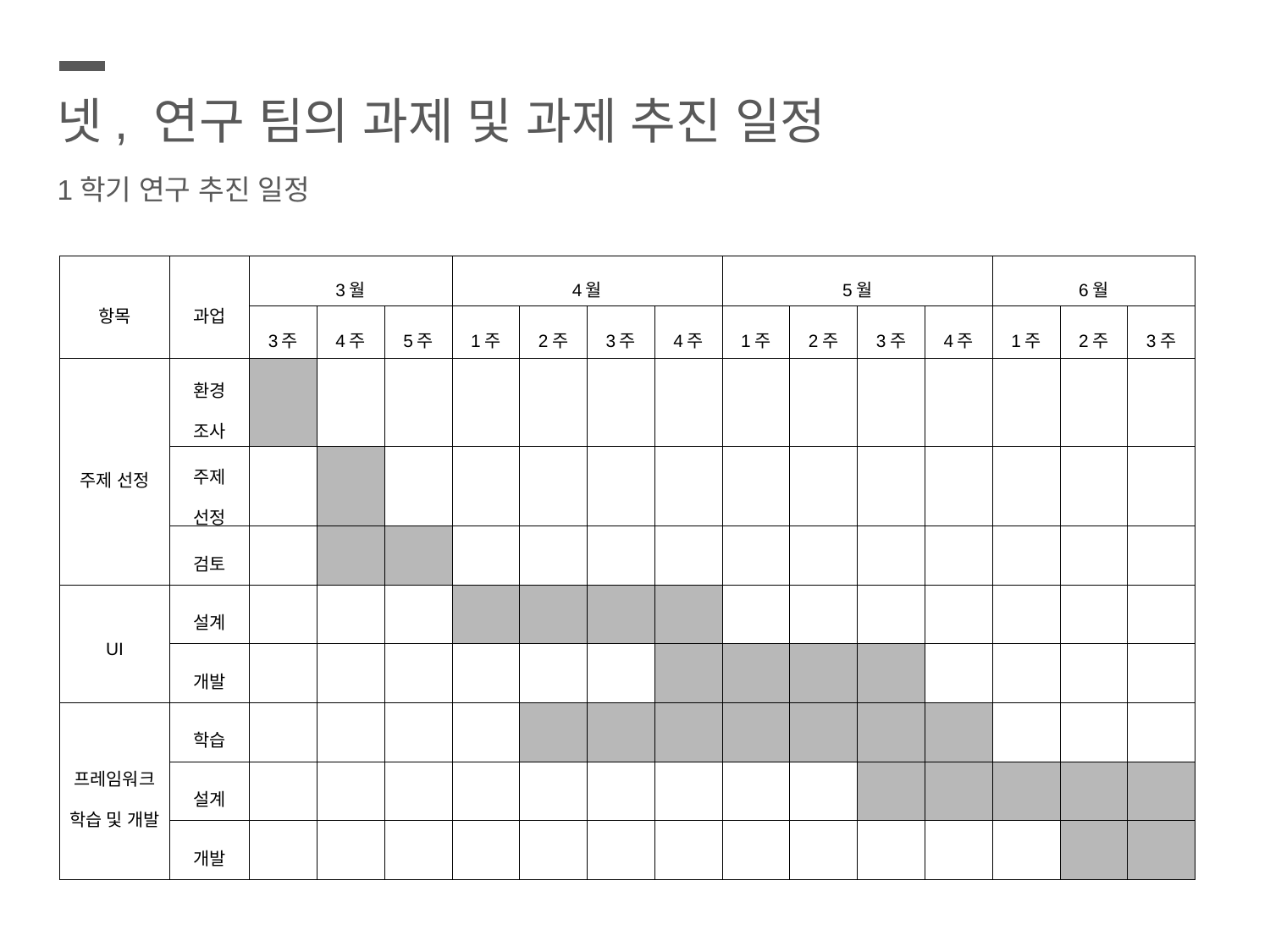

넷, 연구 팀의 과제 및 과제 추진 일정
1학기 연구 추진 일정
| 항목 | 과업 | 3월 |  |  | 4월 |  |  |  | 5월 |  |  |  | 6월 |  |  |
| --- | --- | --- | --- | --- | --- | --- | --- | --- | --- | --- | --- | --- | --- | --- | --- |
|  |  | 3주 | 4주 | 5주 | 1주 | 2주 | 3주 | 4주 | 1주 | 2주 | 3주 | 4주 | 1주 | 2주 | 3주 |
| 주제 선정 | 환경 조사 |  |  |  |  |  |  |  |  |  |  |  |  |  |  |
|  | 주제 선정 |  |  |  |  |  |  |  |  |  |  |  |  |  |  |
|  | 검토 |  |  |  |  |  |  |  |  |  |  |  |  |  |  |
| UI | 설계 |  |  |  |  |  |  |  |  |  |  |  |  |  |  |
|  | 개발 |  |  |  |  |  |  |  |  |  |  |  |  |  |  |
| 프레임워크 학습 및 개발 | 학습 |  |  |  |  |  |  |  |  |  |  |  |  |  |  |
|  | 설계 |  |  |  |  |  |  |  |  |  |  |  |  |  |  |
|  | 개발 |  |  |  |  |  |  |  |  |  |  |  |  |  |  |